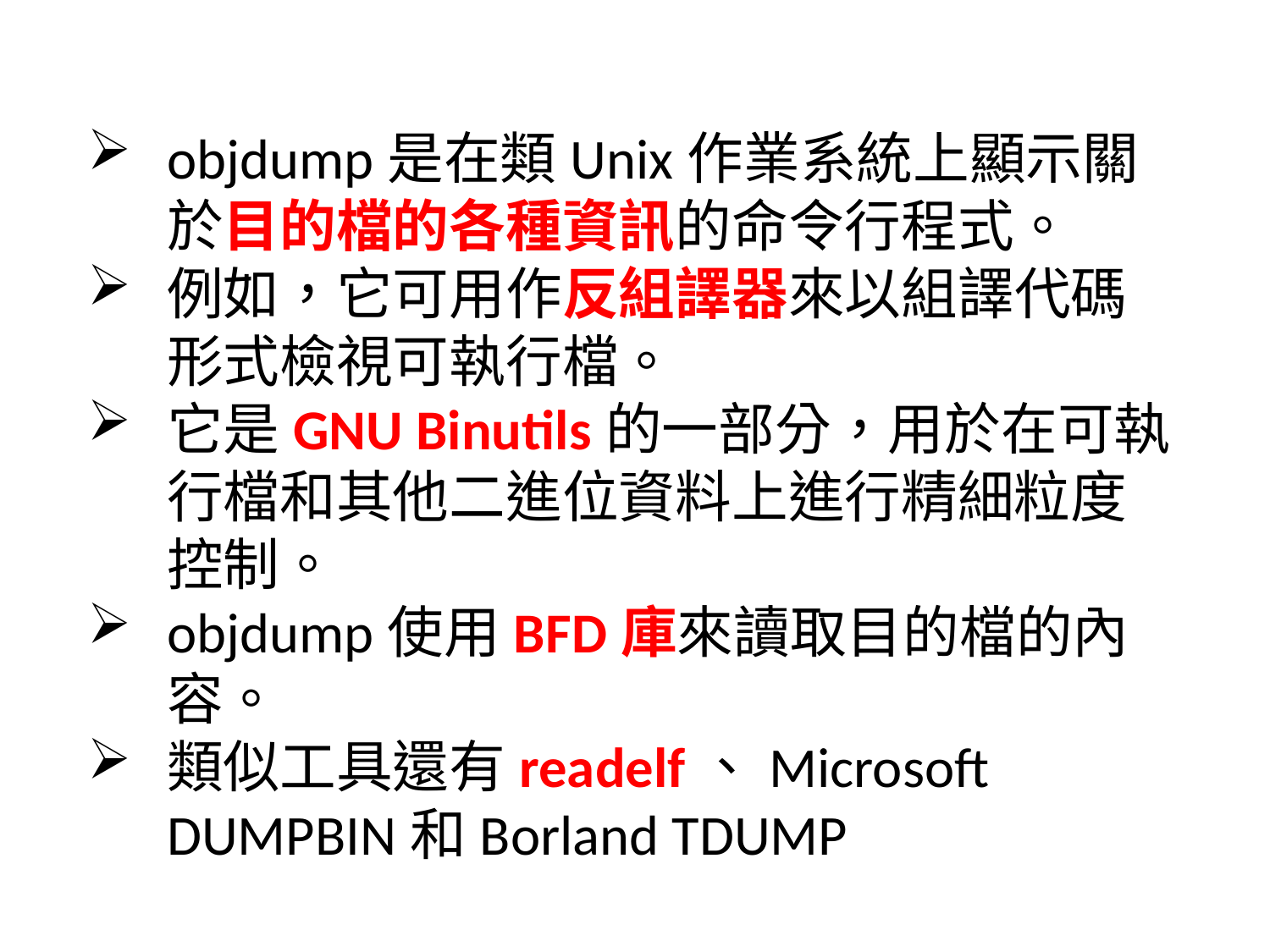

objdump是在類Unix作業系統上顯示關於目的檔的各種資訊的命令行程式。
例如，它可用作反組譯器來以組譯代碼形式檢視可執行檔。
它是GNU Binutils的一部分，用於在可執行檔和其他二進位資料上進行精細粒度控制。
objdump使用BFD庫來讀取目的檔的內容。
類似工具還有readelf、Microsoft DUMPBIN和Borland TDUMP